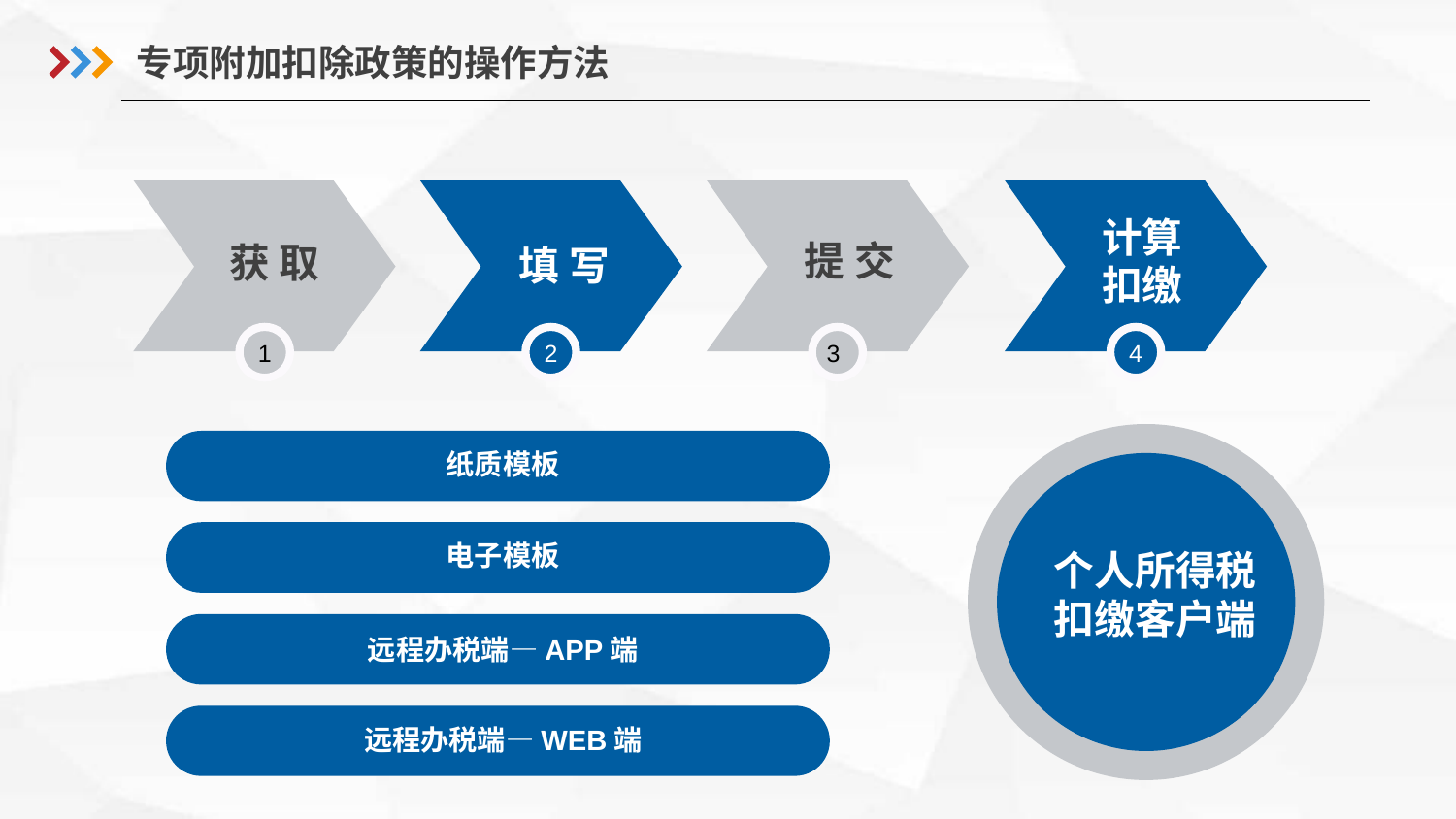

专项附加扣除政策的操作方法

获 取

填 写

提 交

计算
扣缴

1

2

3

4

纸质模板

电子模板
个人所得税扣缴客户端

远程办税端—APP端

远程办税端—WEB端